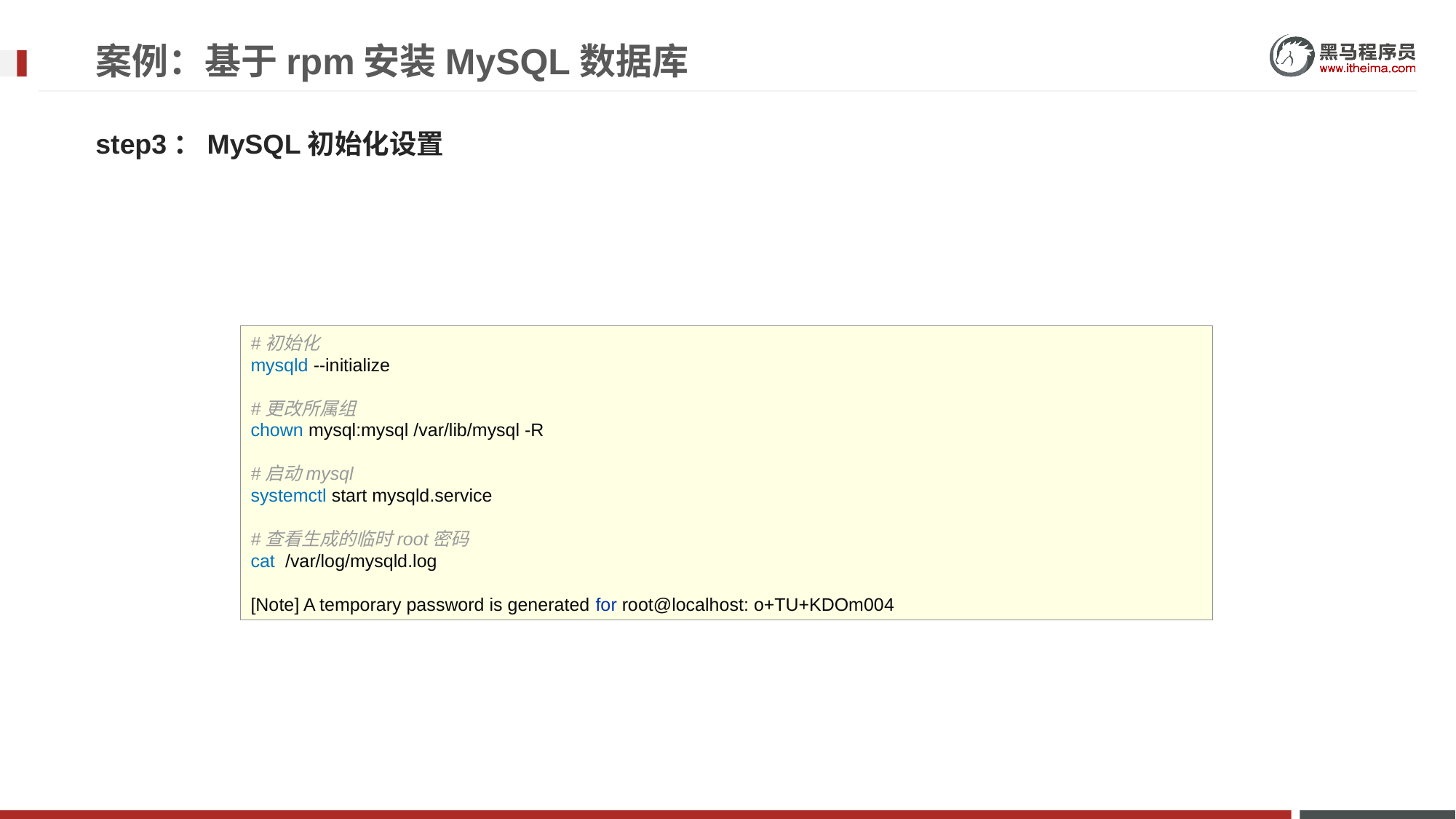

# 案例：基于rpm安装MySQL数据库
step3：MySQL初始化设置
#初始化
mysqld --initialize
#更改所属组
chown mysql:mysql /var/lib/mysql -R
#启动mysql
systemctl start mysqld.service
#查看生成的临时root密码
cat  /var/log/mysqld.log
[Note] A temporary password is generated for root@localhost: o+TU+KDOm004